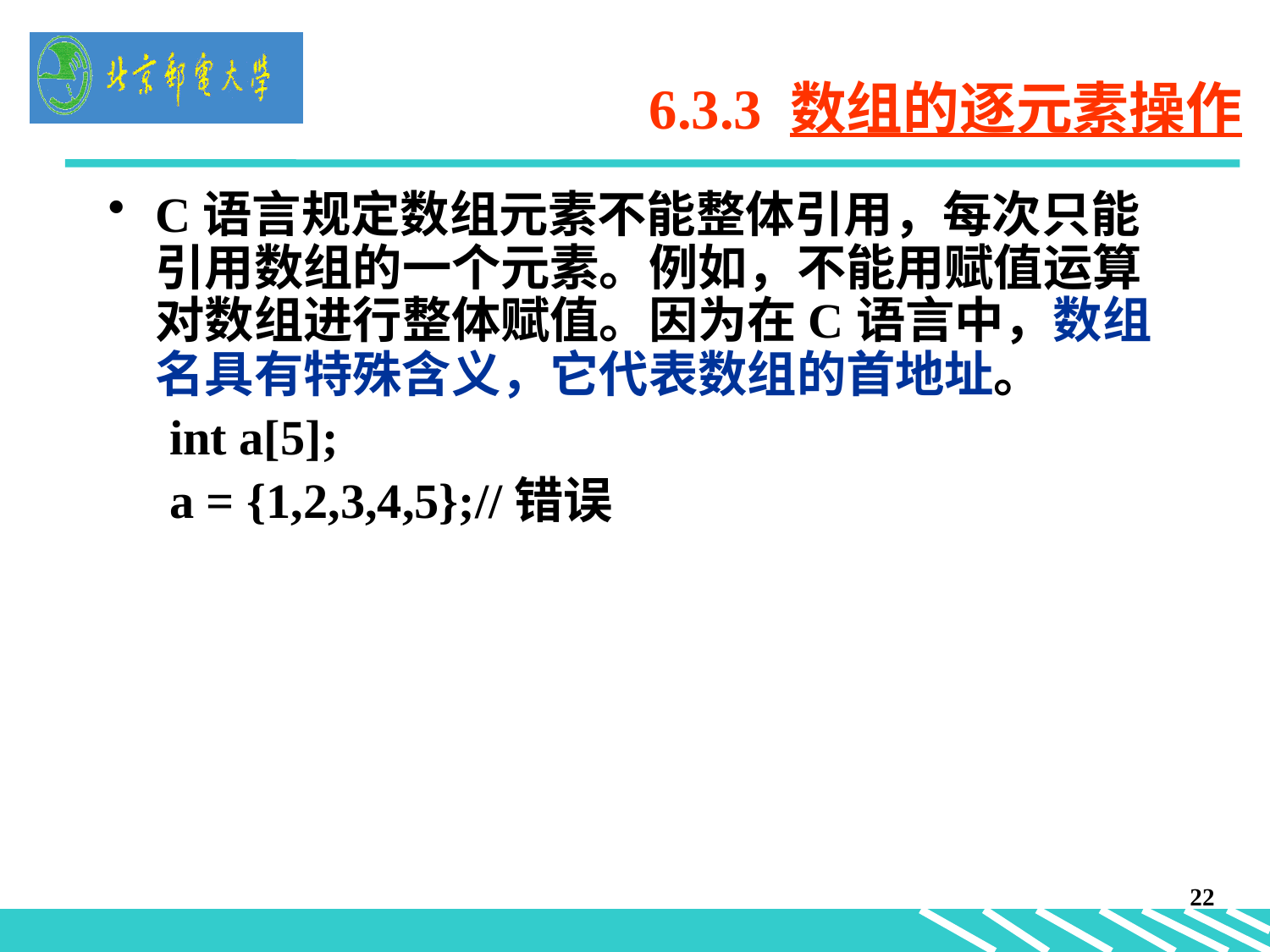

# 6.3.3 数组的逐元素操作
C语言规定数组元素不能整体引用，每次只能引用数组的一个元素。例如，不能用赋值运算对数组进行整体赋值。因为在C语言中，数组名具有特殊含义，它代表数组的首地址。
     int a[5];
     a = {1,2,3,4,5};//错误

22